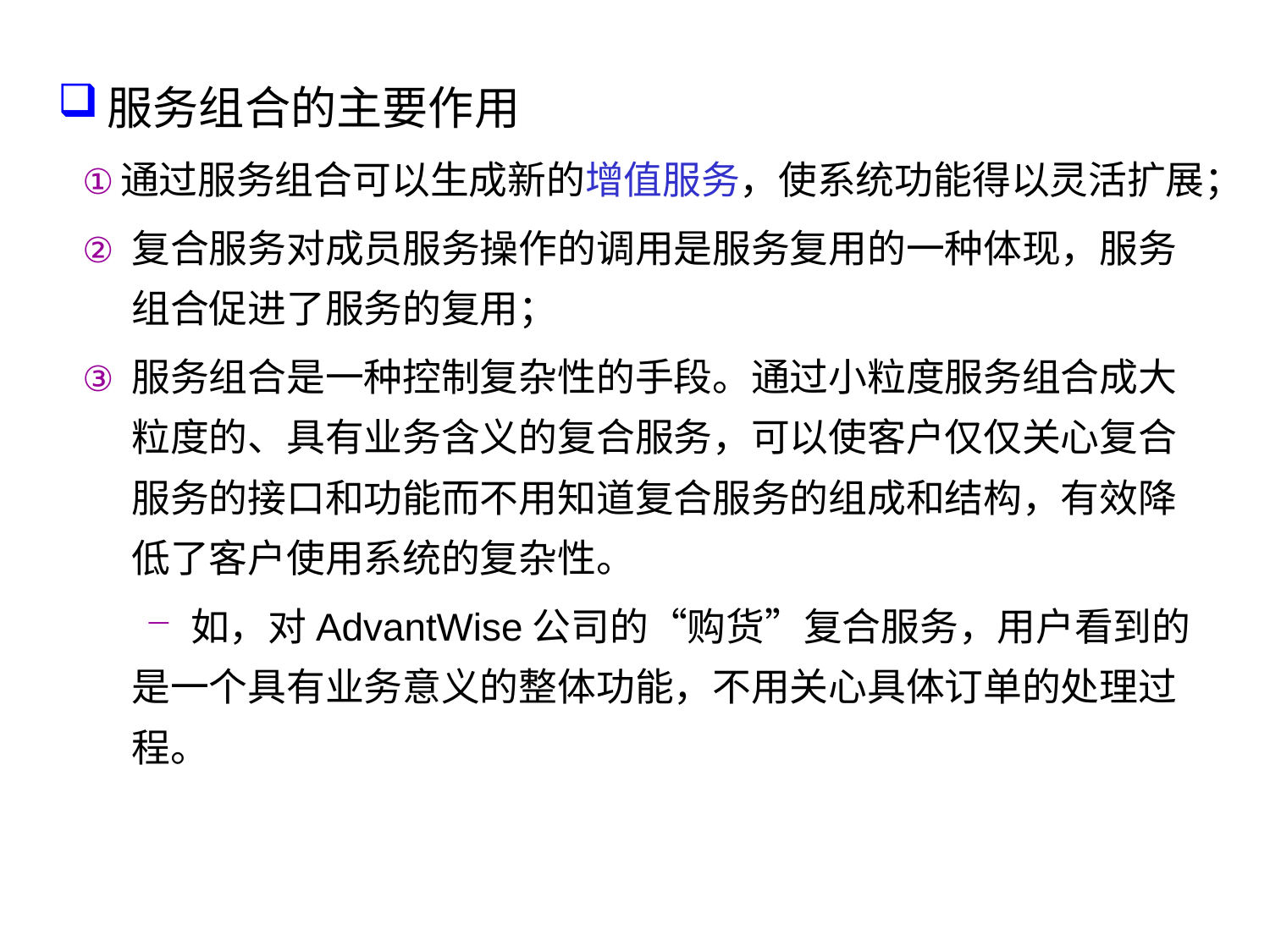

服务组合的主要作用
通过服务组合可以生成新的增值服务，使系统功能得以灵活扩展；
复合服务对成员服务操作的调用是服务复用的一种体现，服务组合促进了服务的复用；
服务组合是一种控制复杂性的手段。通过小粒度服务组合成大粒度的、具有业务含义的复合服务，可以使客户仅仅关心复合服务的接口和功能而不用知道复合服务的组成和结构，有效降低了客户使用系统的复杂性。
 如，对AdvantWise公司的“购货”复合服务，用户看到的是一个具有业务意义的整体功能，不用关心具体订单的处理过程。